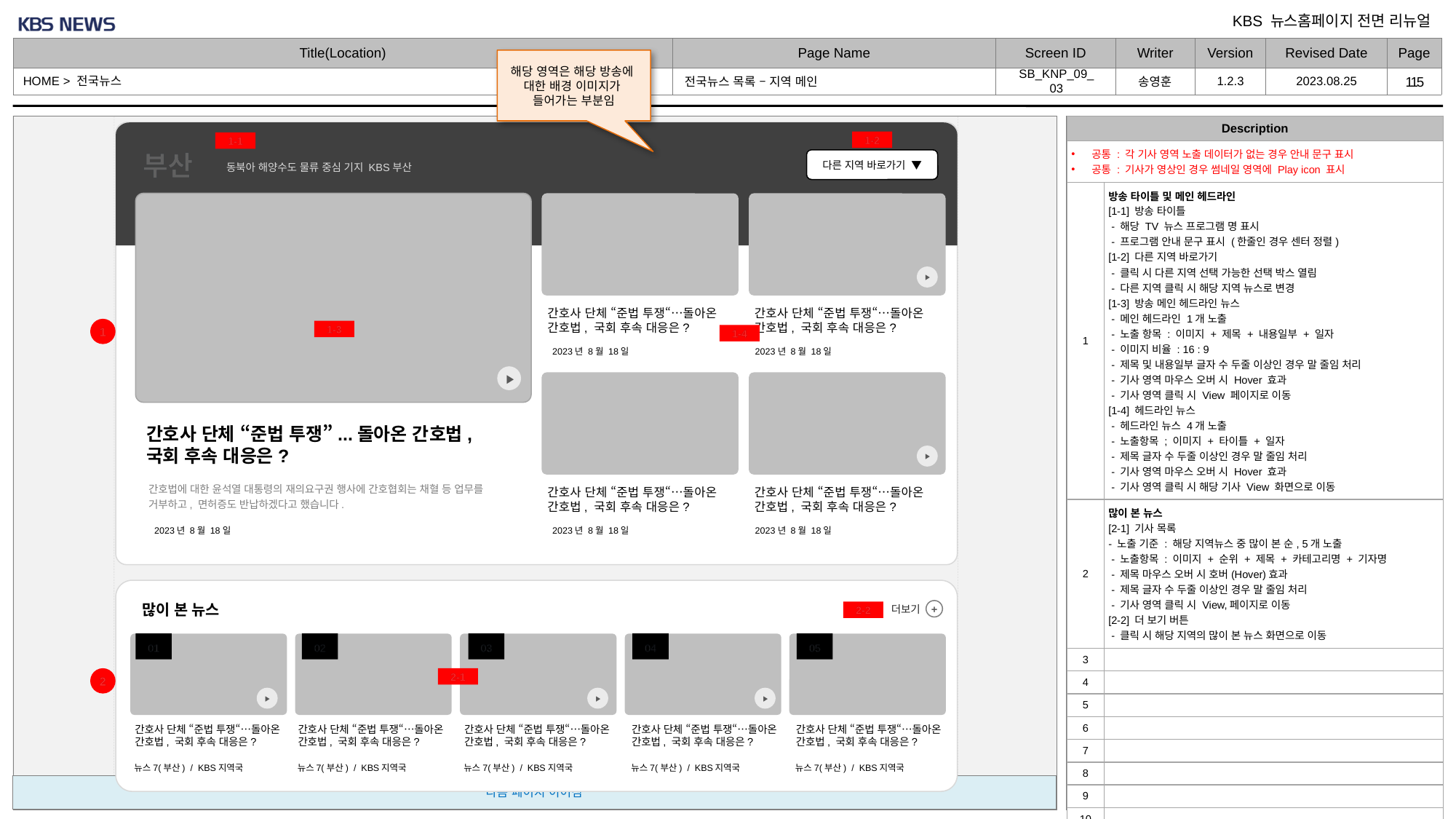

해당 영역은 해당 방송에
대한 배경 이미지가
들어가는 부분임
HOME > 전국뉴스
SB_KNP_09_03
# 전국뉴스 목록 – 지역 메인
| Description |  |
| --- | --- |
| 공통 : 각 기사 영역 노출 데이터가 없는 경우 안내 문구 표시 공통 : 기사가 영상인 경우 썸네일 영역에 Play icon 표시 |  |
| 1 | 방송 타이틀 및 메인 헤드라인 [1-1] 방송 타이틀 - 해당 TV 뉴스 프로그램 명 표시 - 프로그램 안내 문구 표시 (한줄인 경우 센터 정렬) [1-2] 다른 지역 바로가기 - 클릭 시 다른 지역 선택 가능한 선택 박스 열림 - 다른 지역 클릭 시 해당 지역 뉴스로 변경 [1-3] 방송 메인 헤드라인 뉴스 - 메인 헤드라인 1개 노출 - 노출 항목 : 이미지 + 제목 + 내용일부 + 일자 - 이미지 비율 : 16 : 9 - 제목 및 내용일부 글자 수 두줄 이상인 경우 말 줄임 처리 - 기사 영역 마우스 오버 시 Hover 효과 - 기사 영역 클릭 시 View 페이지로 이동 [1-4] 헤드라인 뉴스 - 헤드라인 뉴스 4개 노출 - 노출항목 ; 이미지 + 타이틀 + 일자 - 제목 글자 수 두줄 이상인 경우 말 줄임 처리 - 기사 영역 마우스 오버 시 Hover 효과 - 기사 영역 클릭 시 해당 기사 View 화면으로 이동 |
| 2 | 많이 본 뉴스 [2-1] 기사 목록 - 노출 기준 : 해당 지역뉴스 중 많이 본 순, 5개 노출 - 노출항목 : 이미지 + 순위 + 제목 + 카테고리명 + 기자명 - 제목 마우스 오버 시 호버(Hover)효과 - 제목 글자 수 두줄 이상인 경우 말 줄임 처리 - 기사 영역 클릭 시 View,페이지로 이동 [2-2] 더 보기 버튼 - 클릭 시 해당 지역의 많이 본 뉴스 화면으로 이동 |
| 3 |  |
| 4 |  |
| 5 |  |
| 6 |  |
| 7 |  |
| 8 |  |
| 9 |  |
| 10 |  |

1-2
1-1
부산
다른 지역 바로가기  ▼
동북아 해양수도 물류 중심 기지 KBS부산

 ▶
간호사 단체 “준법 투쟁“…돌아온 간호법, 국회 후속 대응은?
간호사 단체 “준법 투쟁“…돌아온 간호법, 국회 후속 대응은?
1
1-3
1-4
2023년 8월 18일
2023년 8월 18일
 ▶

간호사 단체 “준법 투쟁”...돌아온 간호법,
국회 후속 대응은?
 ▶
간호법에 대한 윤석열 대통령의 재의요구권 행사에 간호협회는 채혈 등 업무를 거부하고, 면허증도 반납하겠다고 했습니다.
간호사 단체 “준법 투쟁“…돌아온 간호법, 국회 후속 대응은?
간호사 단체 “준법 투쟁“…돌아온 간호법, 국회 후속 대응은?
2023년 8월 18일
2023년 8월 18일
2023년 8월 18일

더보기
많이 본 뉴스
+
2-2
01
02
03
04
05

2-1
2
 ▶
 ▶
 ▶
간호사 단체 “준법 투쟁“…돌아온 간호법, 국회 후속 대응은?
간호사 단체 “준법 투쟁“…돌아온 간호법, 국회 후속 대응은?
간호사 단체 “준법 투쟁“…돌아온 간호법, 국회 후속 대응은?
간호사 단체 “준법 투쟁“…돌아온 간호법, 국회 후속 대응은?
간호사 단체 “준법 투쟁“…돌아온 간호법, 국회 후속 대응은?
뉴스7(부산)  /  KBS지역국
뉴스7(부산)  /  KBS지역국
뉴스7(부산)  /  KBS지역국
뉴스7(부산)  /  KBS지역국
뉴스7(부산)  /  KBS지역국